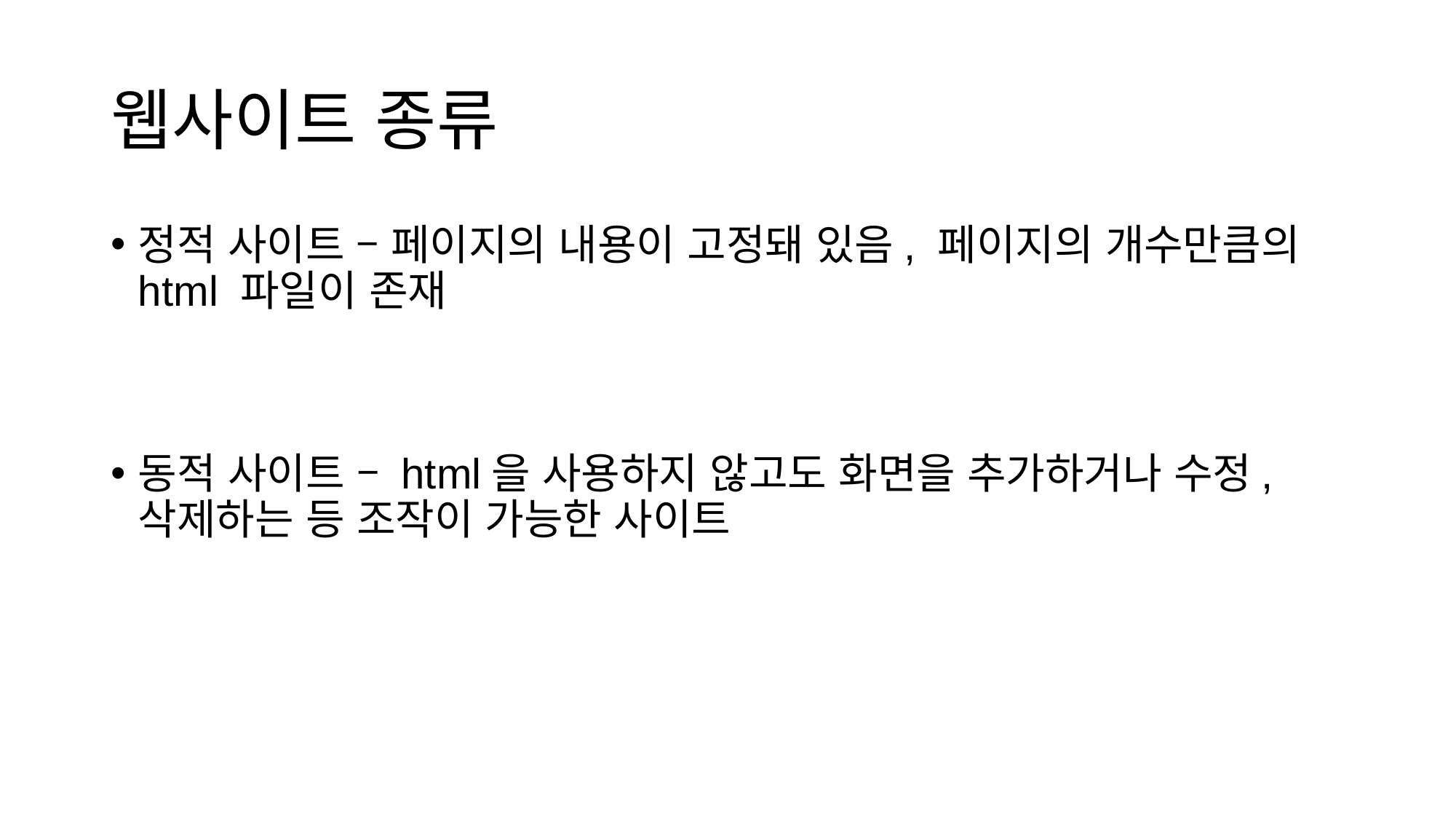

# 웹사이트 종류
정적 사이트 – 페이지의 내용이 고정돼 있음, 페이지의 개수만큼의 html 파일이 존재

동적 사이트 – html을 사용하지 않고도 화면을 추가하거나 수정, 삭제하는 등 조작이 가능한 사이트